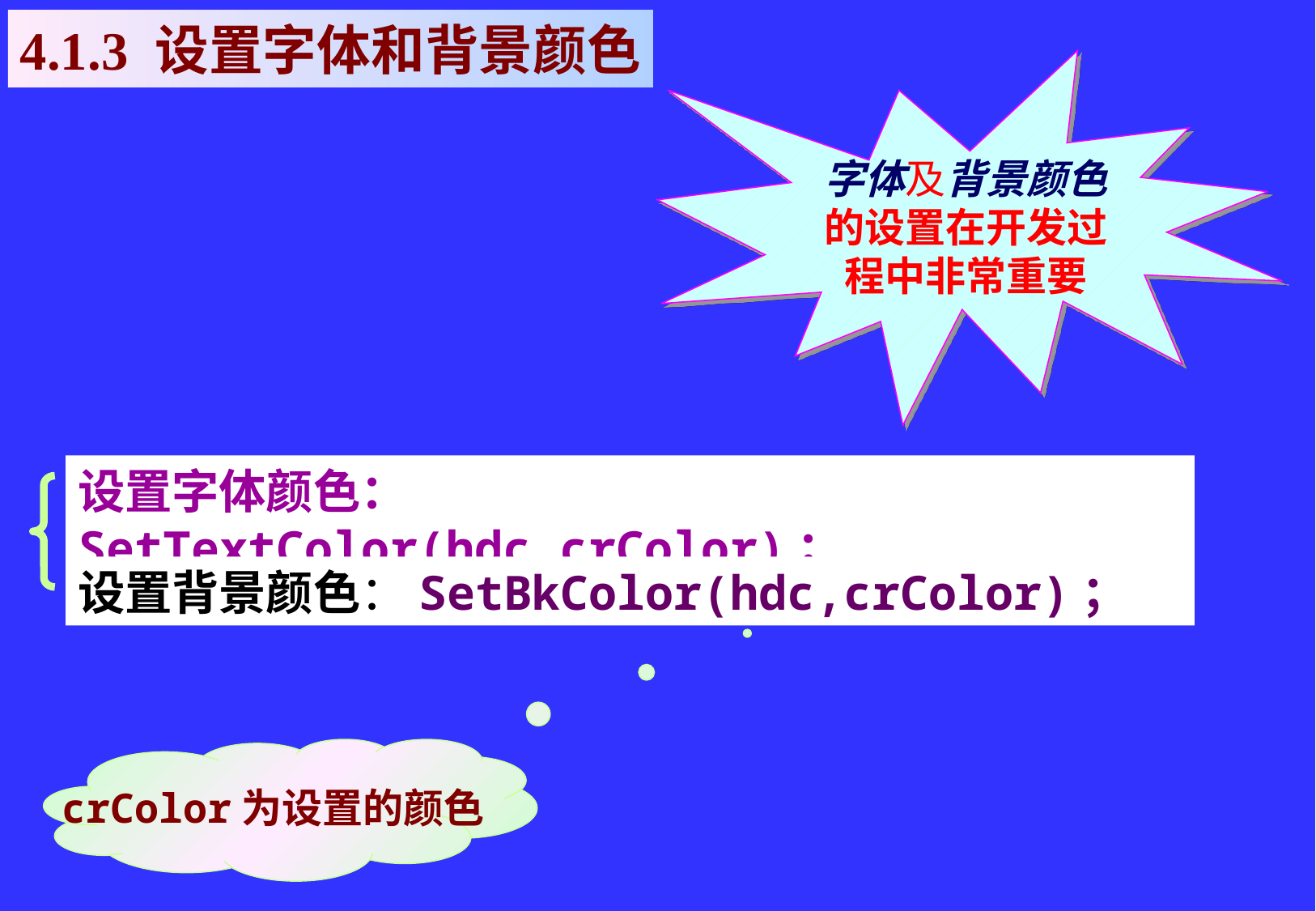

4.1.3 设置字体和背景颜色
字体及背景颜色
的设置在开发过
程中非常重要
设置字体颜色：SetTextColor(hdc,crColor)；

设置背景颜色：SetBkColor(hdc,crColor)；
crColor为设置的颜色
5